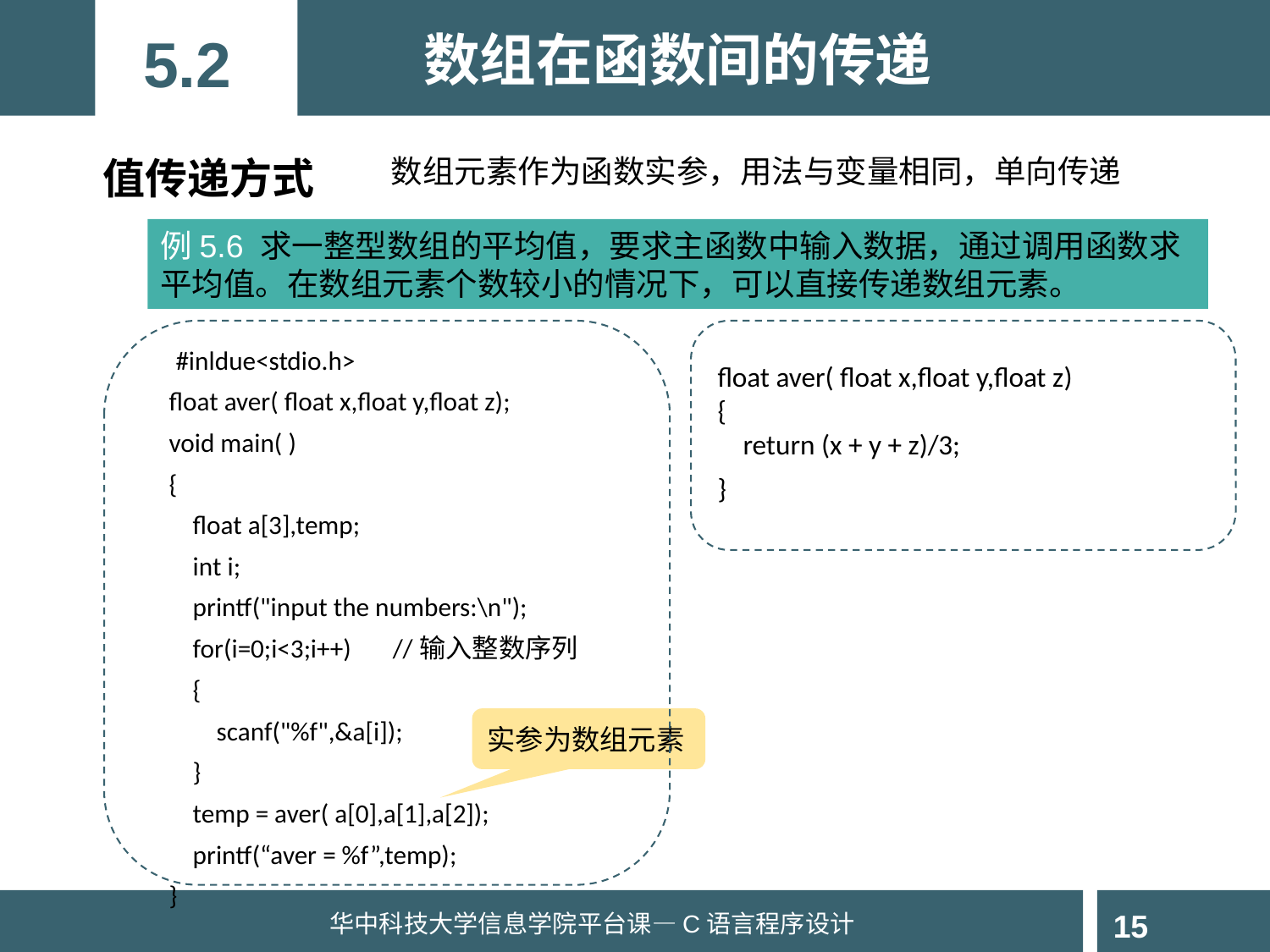

数组在函数间的传递
5.2
值传递方式
数组元素作为函数实参，用法与变量相同，单向传递
例5.6 求一整型数组的平均值，要求主函数中输入数据，通过调用函数求平均值。在数组元素个数较小的情况下，可以直接传递数组元素。

 #inldue<stdio.h>
float aver( float x,float y,float z);
void main( )
{
    float a[3],temp;
    int i;
    printf("input the numbers:\n");
    for(i=0;i<3;i++)       //输入整数序列
    {
        scanf("%f",&a[i]);
    }
    temp = aver( a[0],a[1],a[2]);
    printf(“aver = %f”,temp);
}
float aver( float x,float y,float z)
{
    return (x + y + z)/3;
}
实参为数组元素